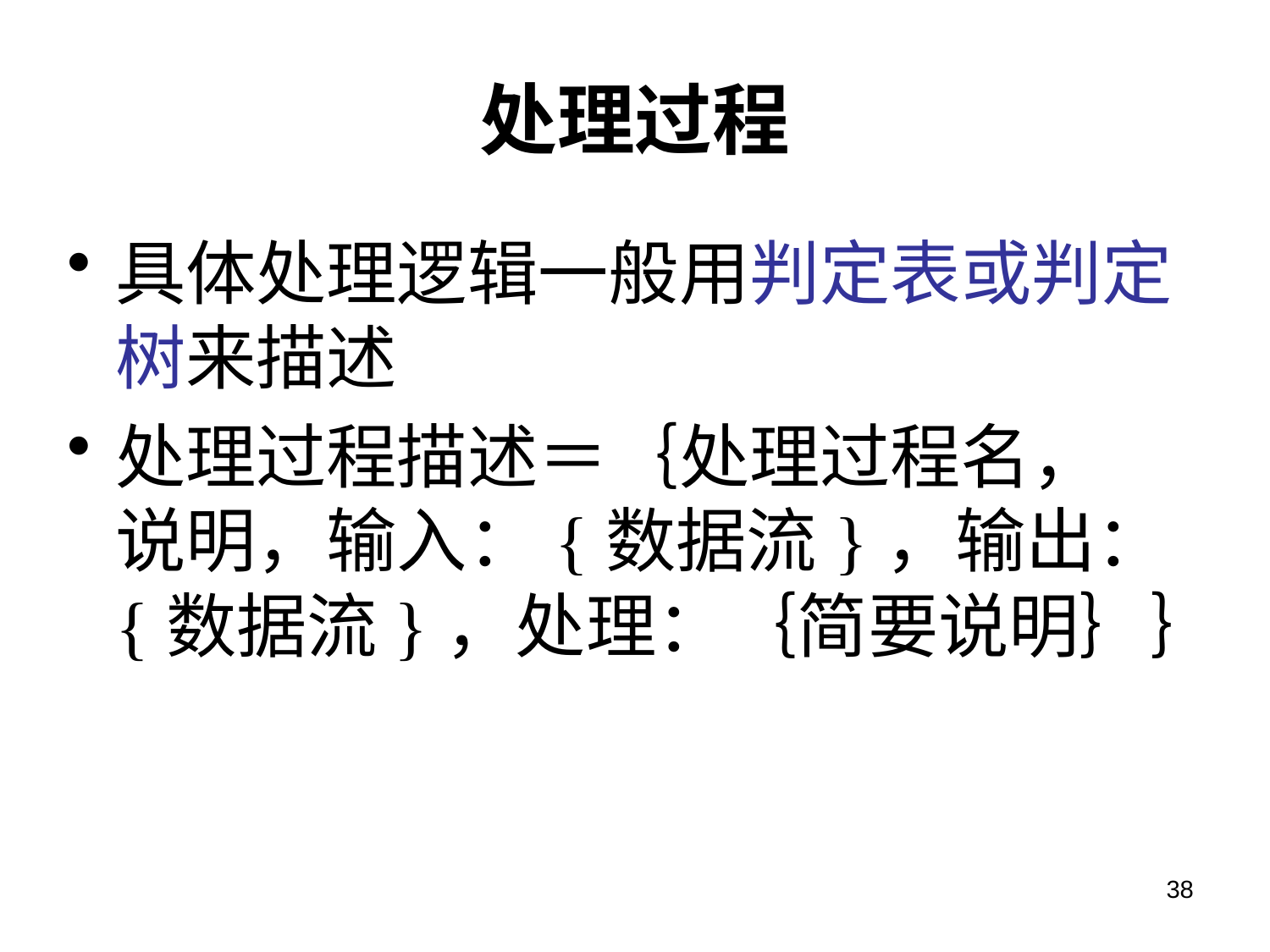

# 处理过程
具体处理逻辑一般用判定表或判定树来描述
处理过程描述＝｛处理过程名，
说明，输入：{数据流}，输出：{数据流}，处理：｛简要说明｝｝
38